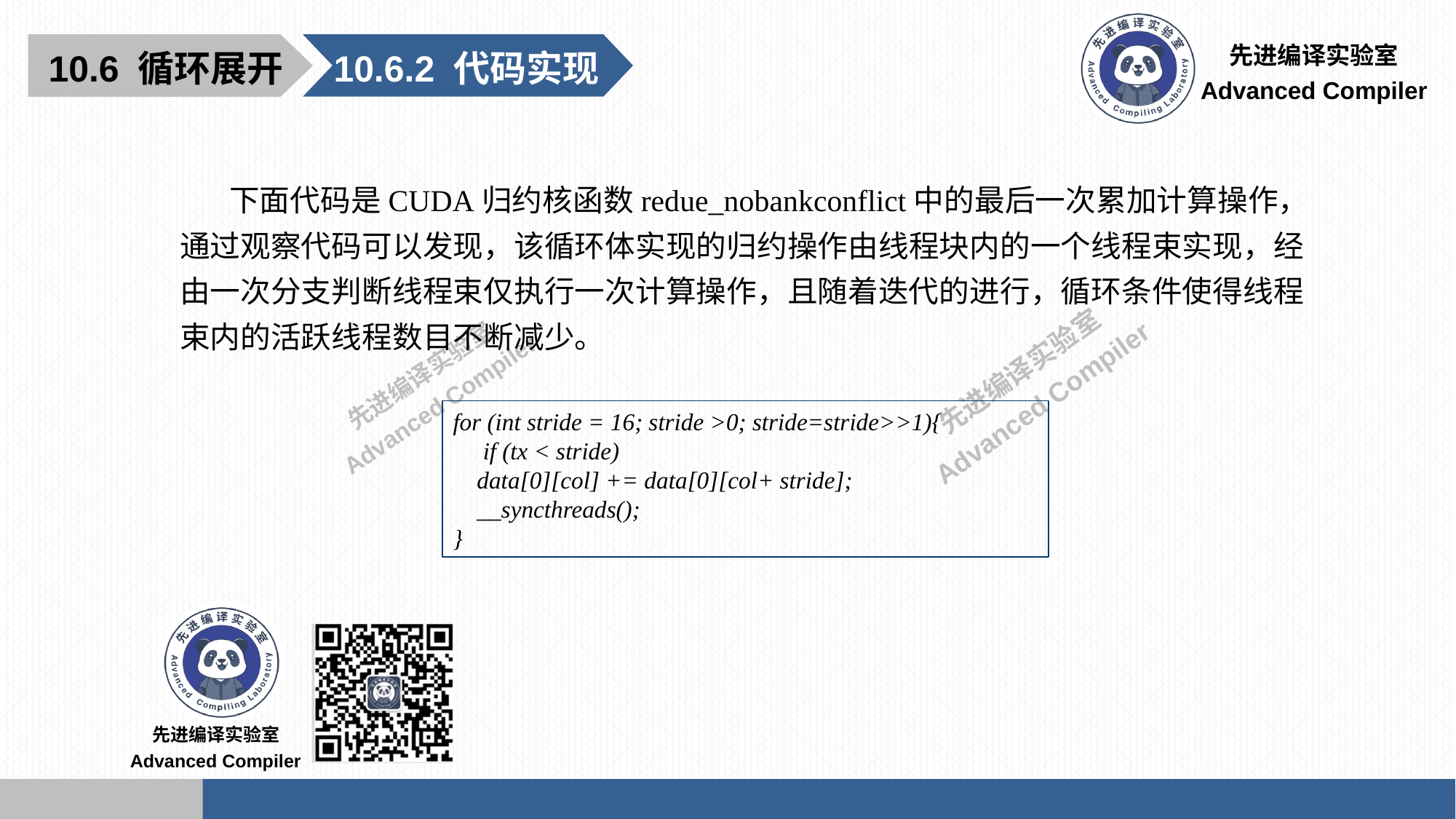

10.6.2 代码实现
10.6 循环展开

    下面代码是CUDA归约核函数redue_nobankconflict中的最后一次累加计算操作，通过观察代码可以发现，该循环体实现的归约操作由线程块内的一个线程束实现，经由一次分支判断线程束仅执行一次计算操作，且随着迭代的进行，循环条件使得线程束内的活跃线程数目不断减少。
for (int stride = 16; stride >0; stride=stride>>1){
     if (tx < stride)
    data[0][col] += data[0][col+ stride];
    __syncthreads();
}